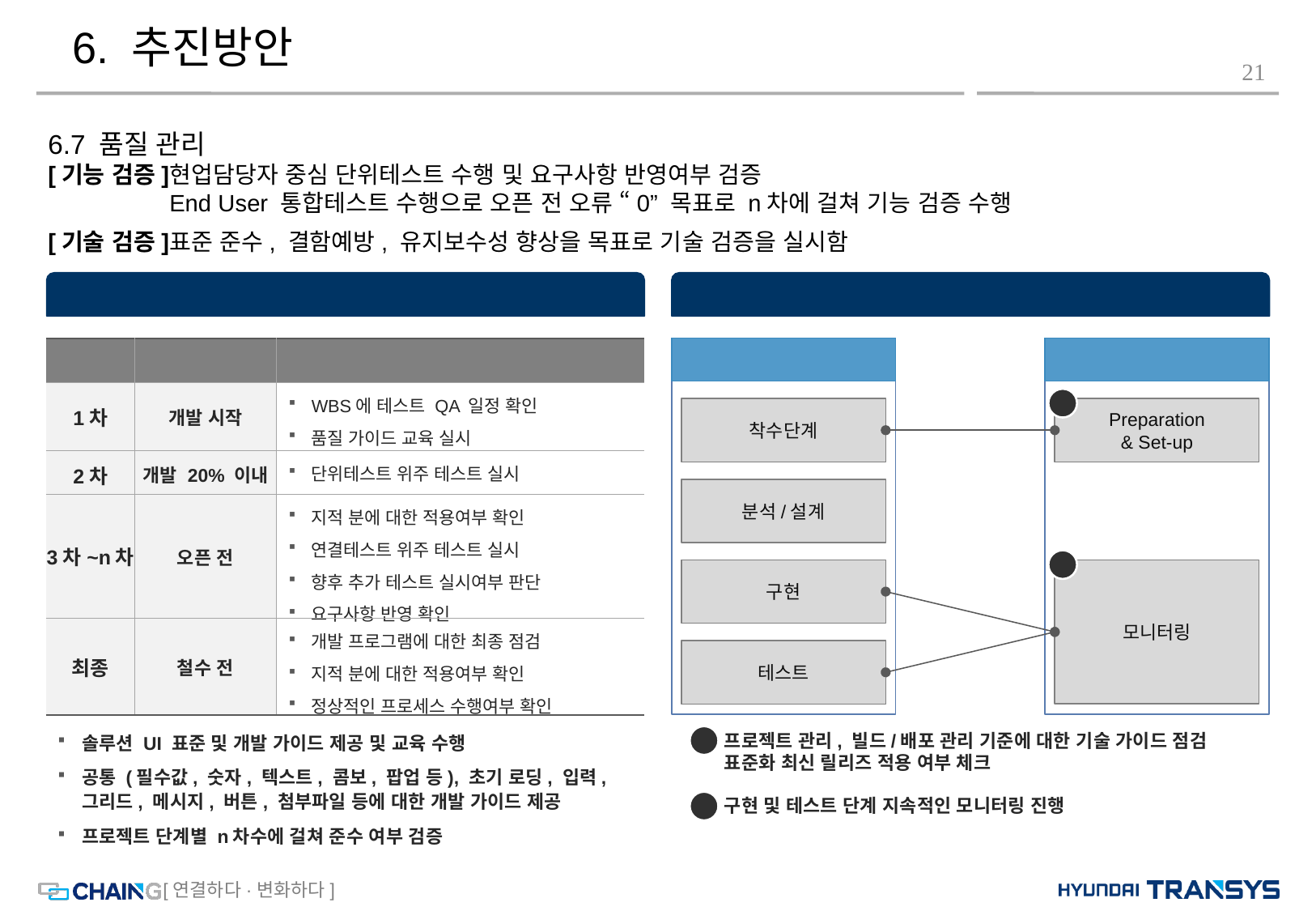

# 6. 추진방안
21
6.7 품질 관리
[기능 검증]	현업담당자 중심 단위테스트 수행 및 요구사항 반영여부 검증
	End User 통합테스트 수행으로 오픈 전 오류 “0” 목표로 n차에 걸쳐 기능 검증 수행
[기술 검증]	표준 준수, 결함예방, 유지보수성 향상을 목표로 기술 검증을 실시함
기능 검증
기술 검증
| 단계 | 시기 | 품질관리활동 |
| --- | --- | --- |
| 1차 | 개발 시작 | WBS에 테스트 QA 일정 확인 품질 가이드 교육 실시 |
| 2차 | 개발 20% 이내 | 단위테스트 위주 테스트 실시 |
| 3차~n차 | 오픈 전 | 지적 분에 대한 적용여부 확인 연결테스트 위주 테스트 실시 향후 추가 테스트 실시여부 판단 요구사항 반영 확인 |
| 최종 | 철수 전 | 개발 프로그램에 대한 최종 점검 지적 분에 대한 적용여부 확인 정상적인 프로세스 수행여부 확인 |

수행 단계

기술 QA 단계
1
착수단계
Preparation
& Set-up
분석/설계
2
구현
모니터링
테스트
솔루션 UI 표준 및 개발 가이드 제공 및 교육 수행
공통 (필수값, 숫자, 텍스트, 콤보, 팝업 등), 초기 로딩, 입력,
그리드, 메시지, 버튼, 첨부파일 등에 대한 개발 가이드 제공
프로젝트 단계별 n차수에 걸쳐 준수 여부 검증
프로젝트 관리, 빌드/배포 관리 기준에 대한 기술 가이드 점검
표준화 최신 릴리즈 적용 여부 체크
구현 및 테스트 단계 지속적인 모니터링 진행
1
2